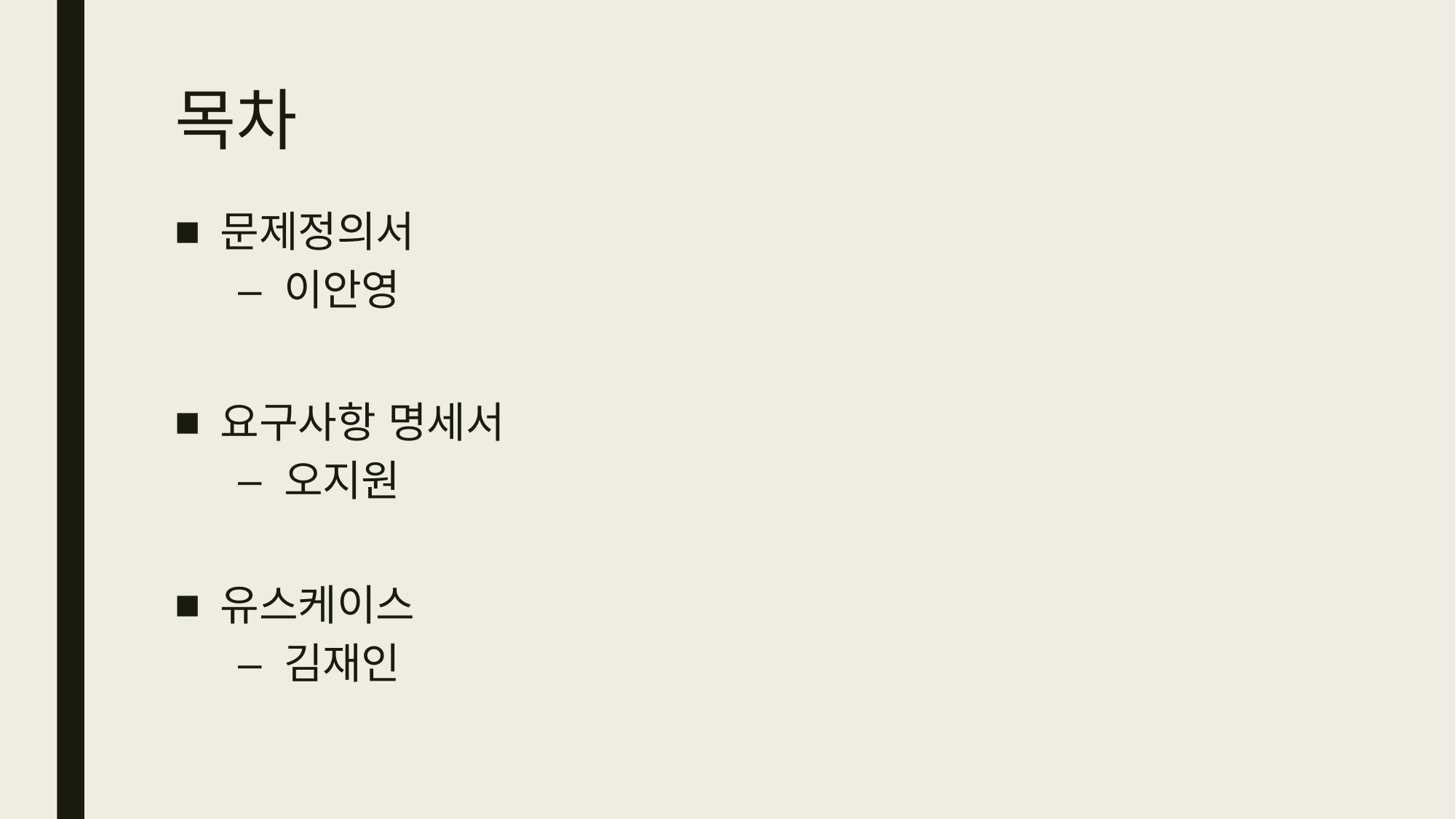

# 목차
문제정의서
이안영

요구사항 명세서
오지원

유스케이스
김재인